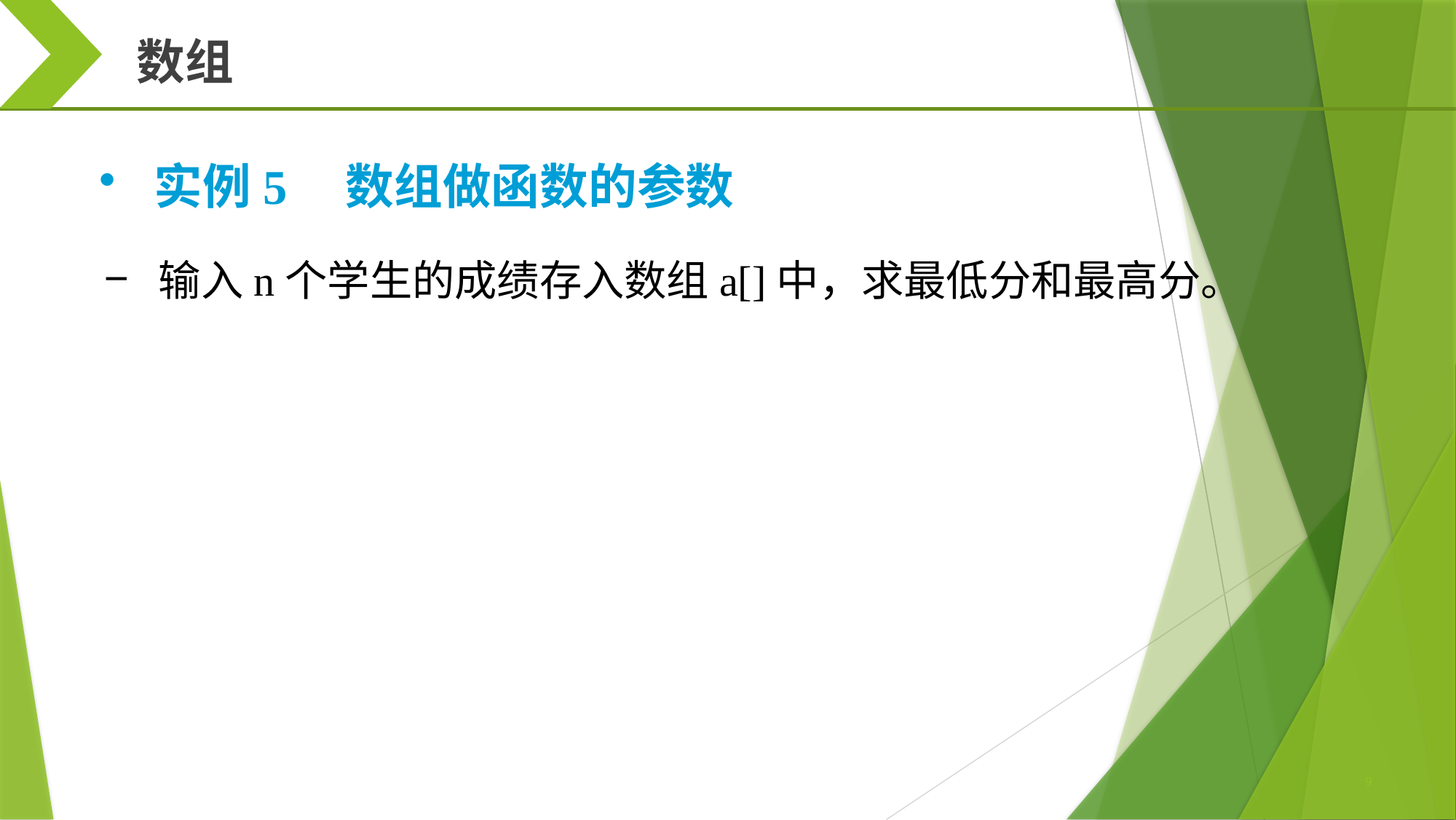

数组
实例5
数组做函数的参数
输入n个学生的成绩存入数组a[]中，求最低分和最高分。
9